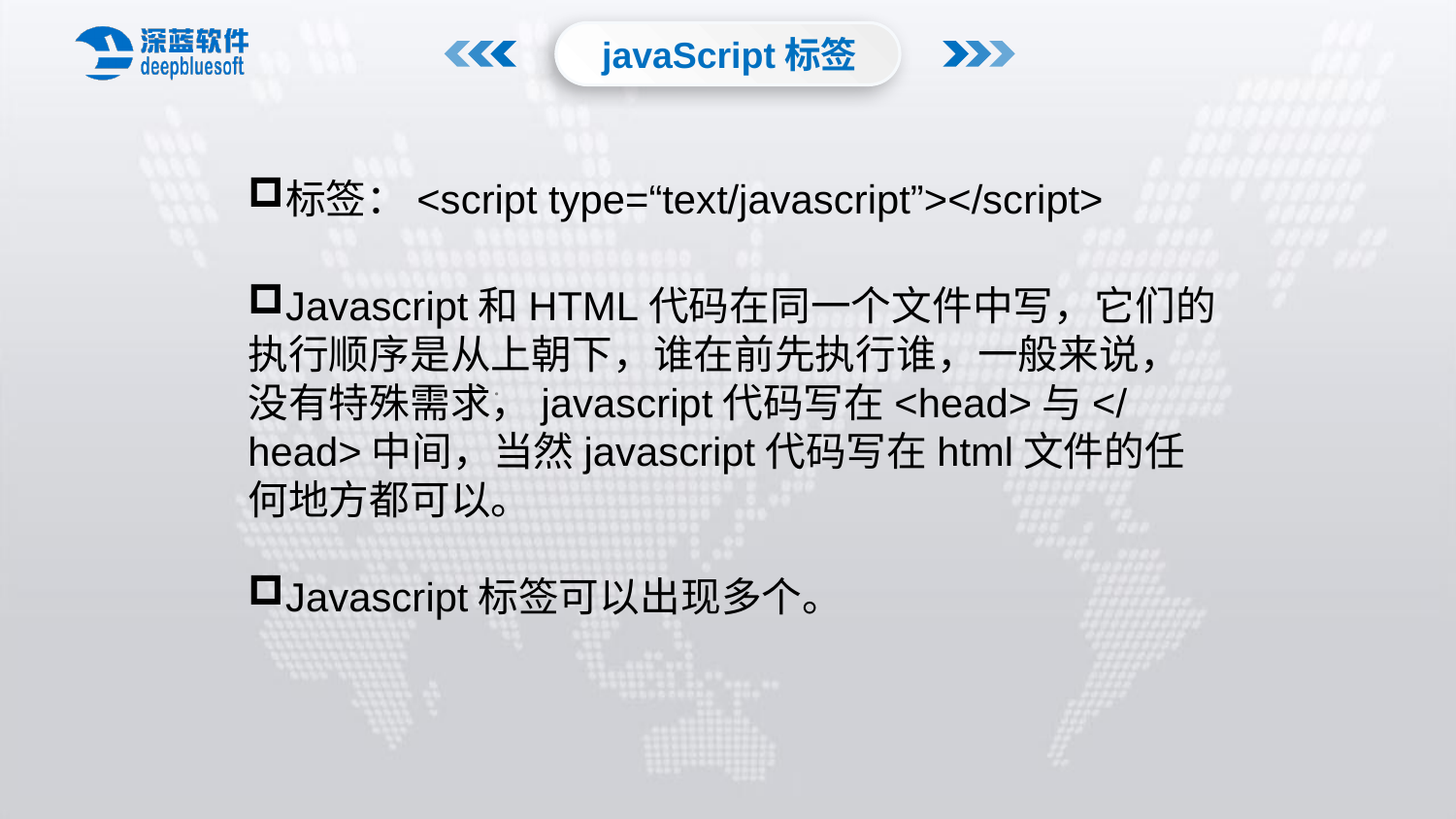

javaScript标签

标签：<script type=“text/javascript”></script>

Javascript和HTML代码在同一个文件中写，它们的执行顺序是从上朝下，谁在前先执行谁，一般来说，没有特殊需求，javascript代码写在<head>与</head>中间，当然javascript代码写在html文件的任何地方都可以。

Javascript标签可以出现多个。